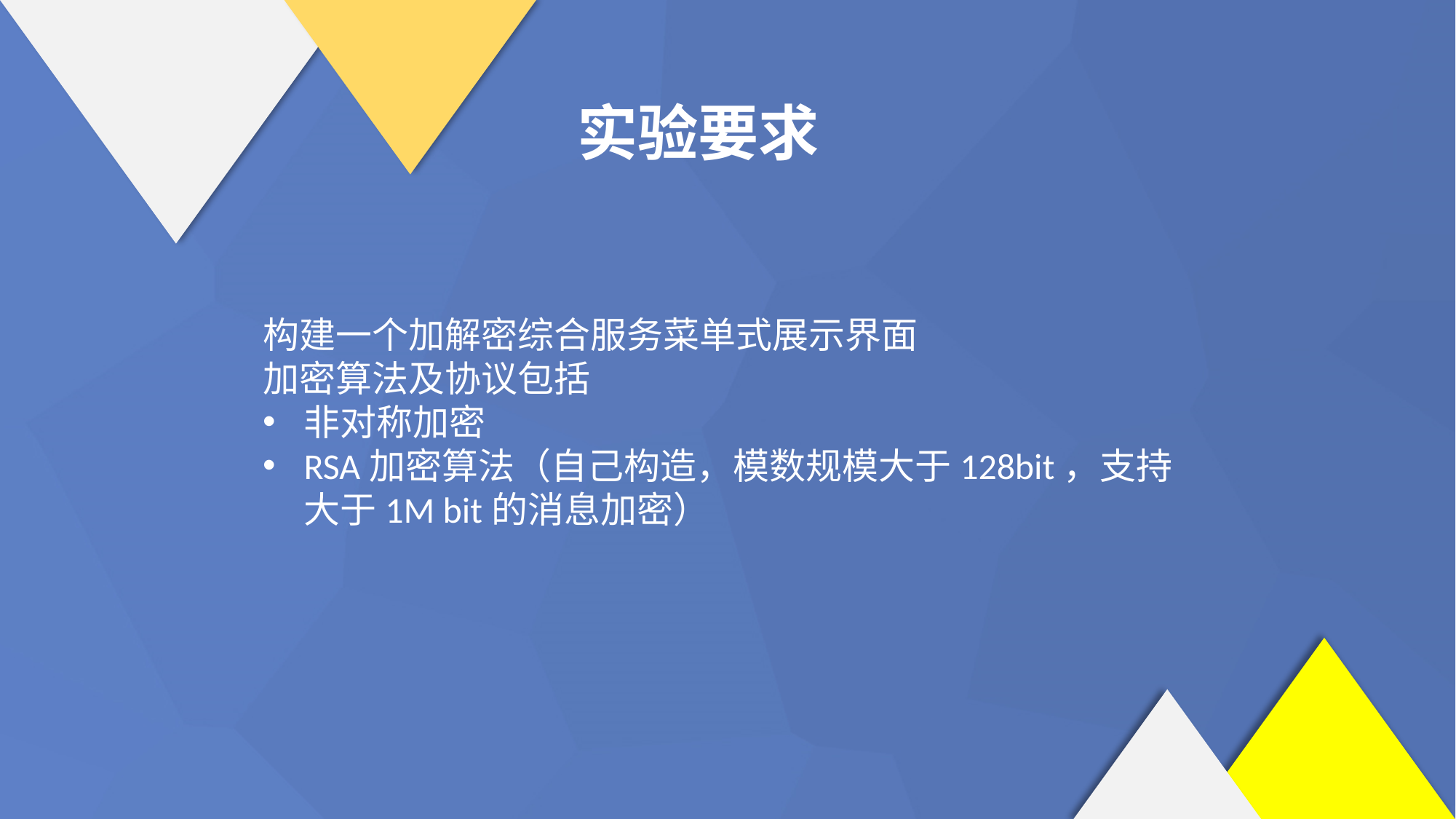

实验要求
构建一个加解密综合服务菜单式展示界面
加密算法及协议包括
非对称加密
RSA加密算法（自己构造，模数规模大于128bit，支持大于1M bit的消息加密）